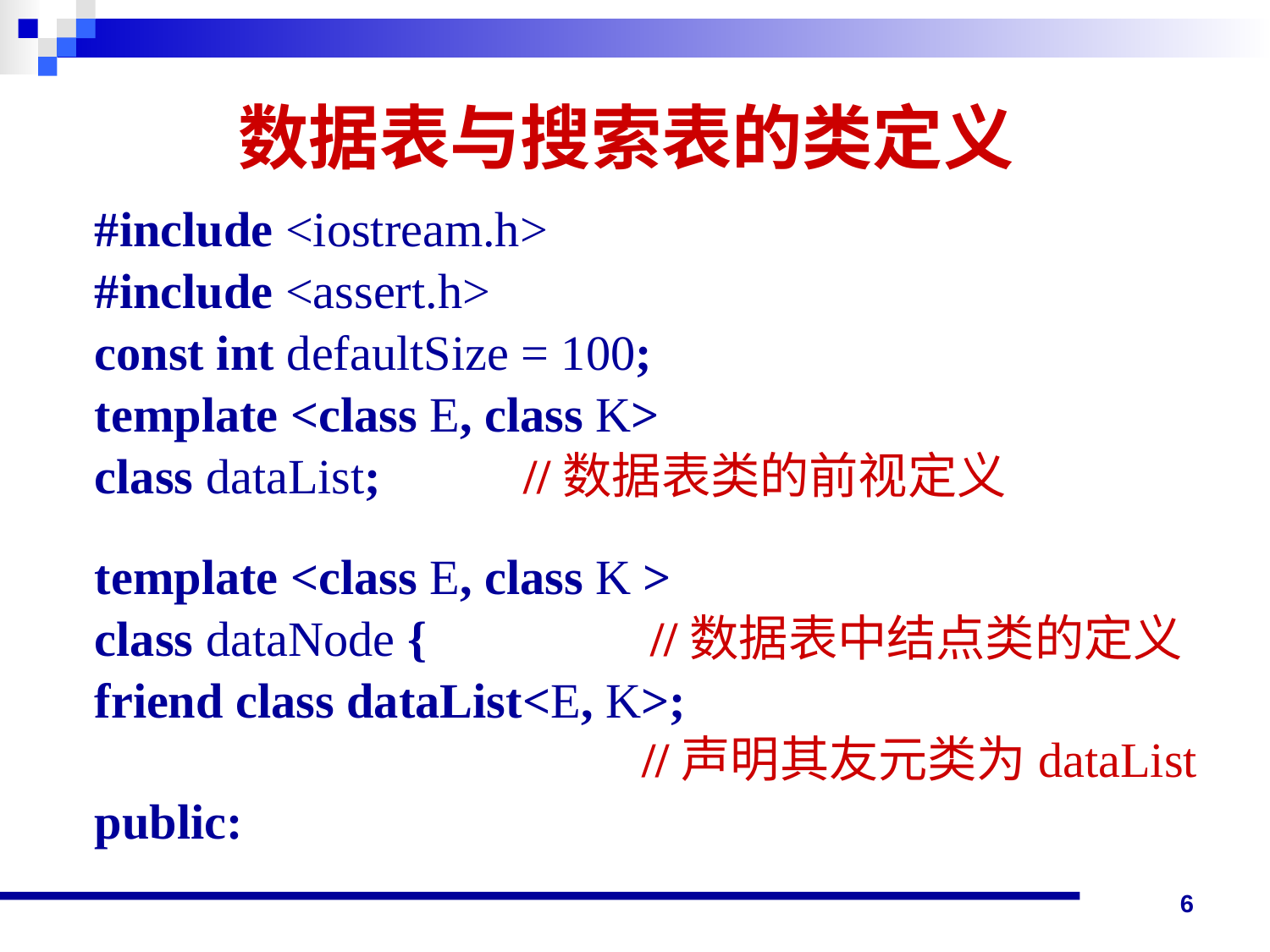

# 数据表与搜索表的类定义
#include <iostream.h>
#include <assert.h>
const int defaultSize = 100;
template <class E, class K>
class dataList;		//数据表类的前视定义

template <class E, class K >
class dataNode {		//数据表中结点类的定义
friend class dataList<E, K>;						                    //声明其友元类为dataList
public:
6